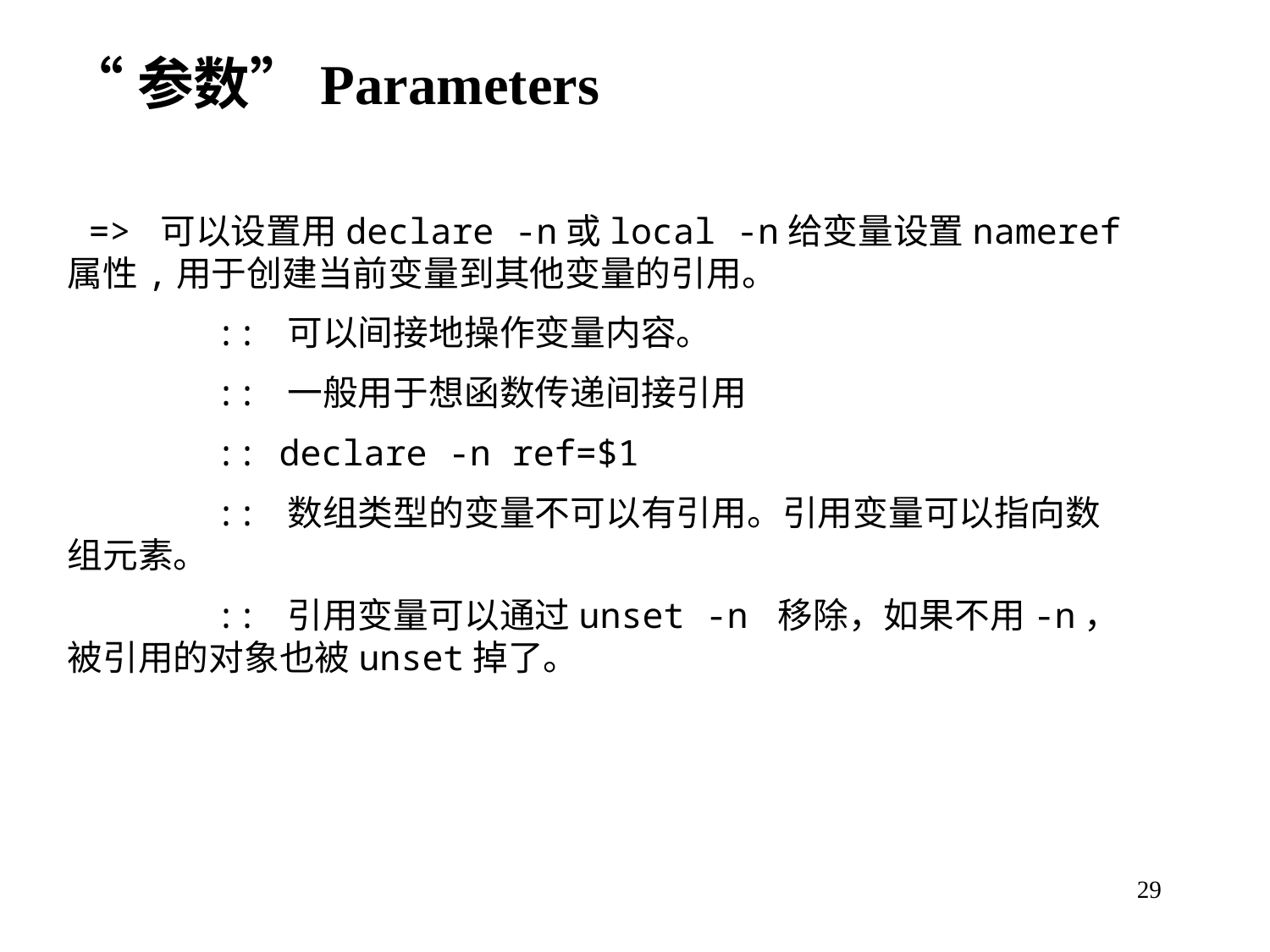

“参数”Parameters
 => 可以设置用declare -n或local -n给变量设置nameref属性,用于创建当前变量到其他变量的引用。
       :: 可以间接地操作变量内容。
       :: 一般用于想函数传递间接引用
       :: declare -n ref=$1
       :: 数组类型的变量不可以有引用。引用变量可以指向数组元素。
       :: 引用变量可以通过unset -n 移除，如果不用-n，被引用的对象也被unset掉了。
29